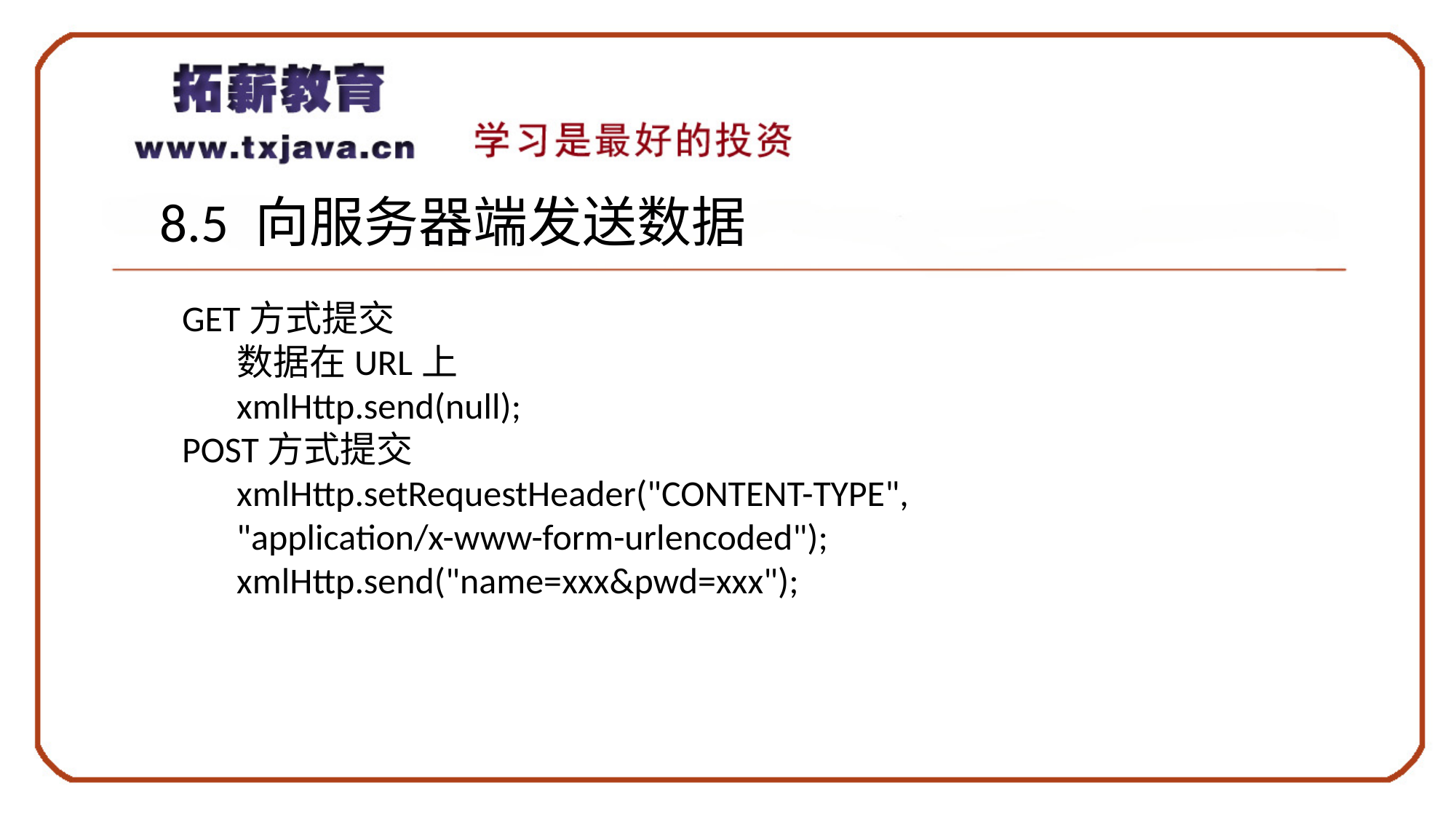

8.5 向服务器端发送数据
GET方式提交
数据在URL上
xmlHttp.send(null);
POST方式提交
xmlHttp.setRequestHeader("CONTENT-TYPE",
"application/x-www-form-urlencoded");
xmlHttp.send("name=xxx&pwd=xxx");